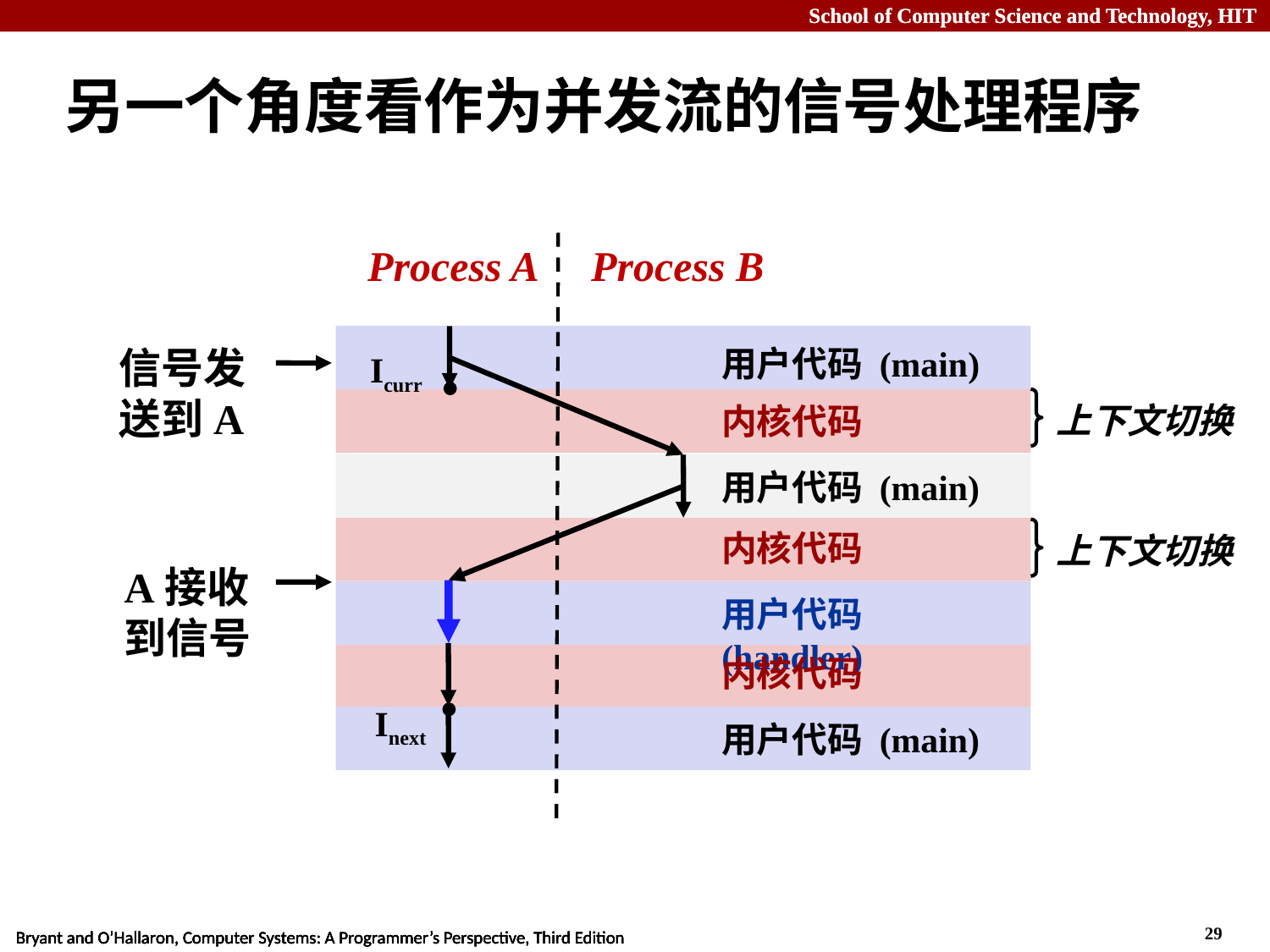

# 另一个角度看作为并发流的信号处理程序

Process A

Process B

信号发送到A
用户代码 (main)
Icurr

上下文切换
内核代码

用户代码 (main)

内核代码
上下文切换
A接收到信号

用户代码 (handler)

内核代码
Inext

用户代码 (main)